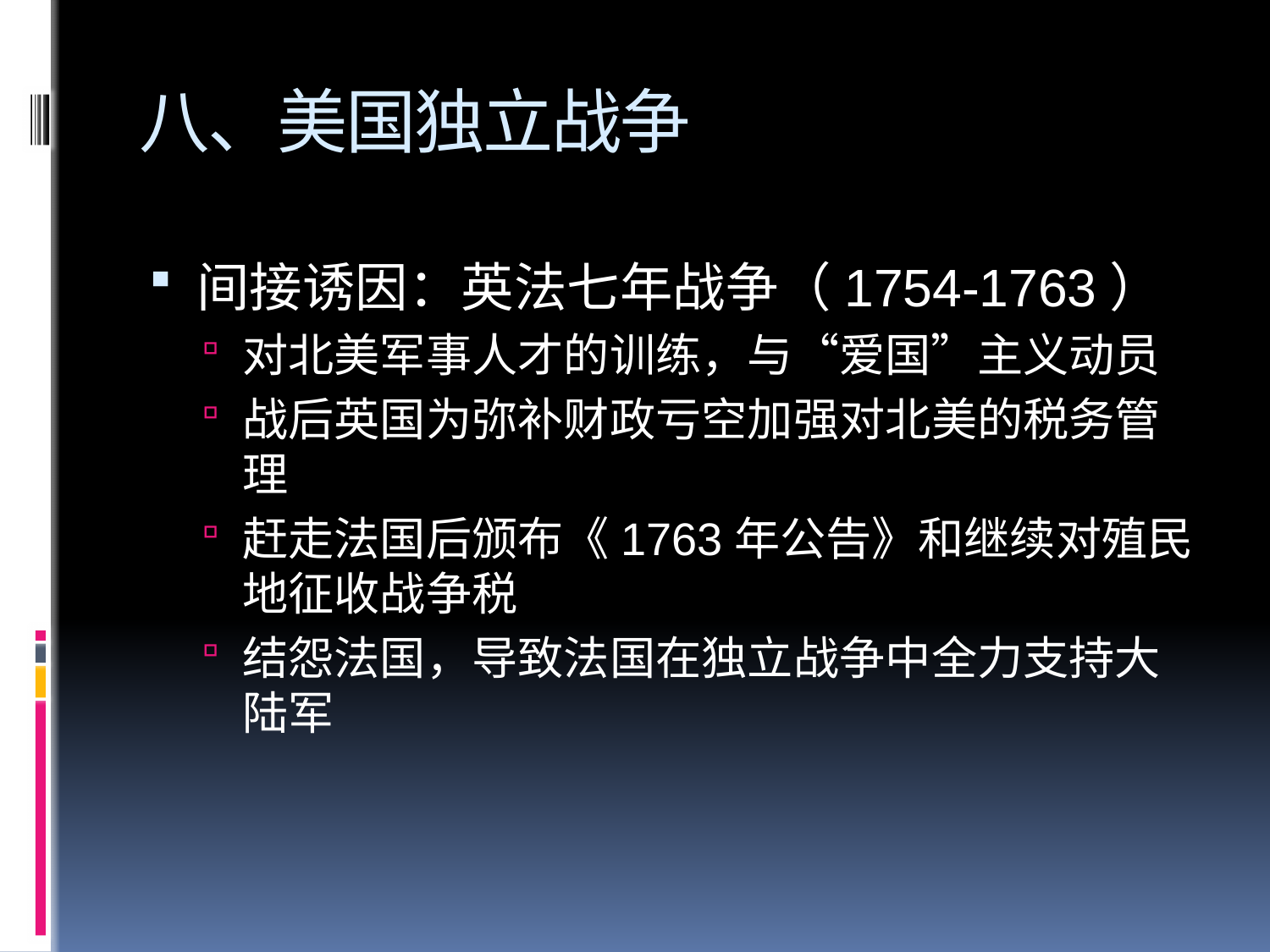

# 八、美国独立战争
间接诱因：英法七年战争（1754-1763）
对北美军事人才的训练，与“爱国”主义动员
战后英国为弥补财政亏空加强对北美的税务管理
赶走法国后颁布《1763年公告》和继续对殖民地征收战争税
结怨法国，导致法国在独立战争中全力支持大陆军